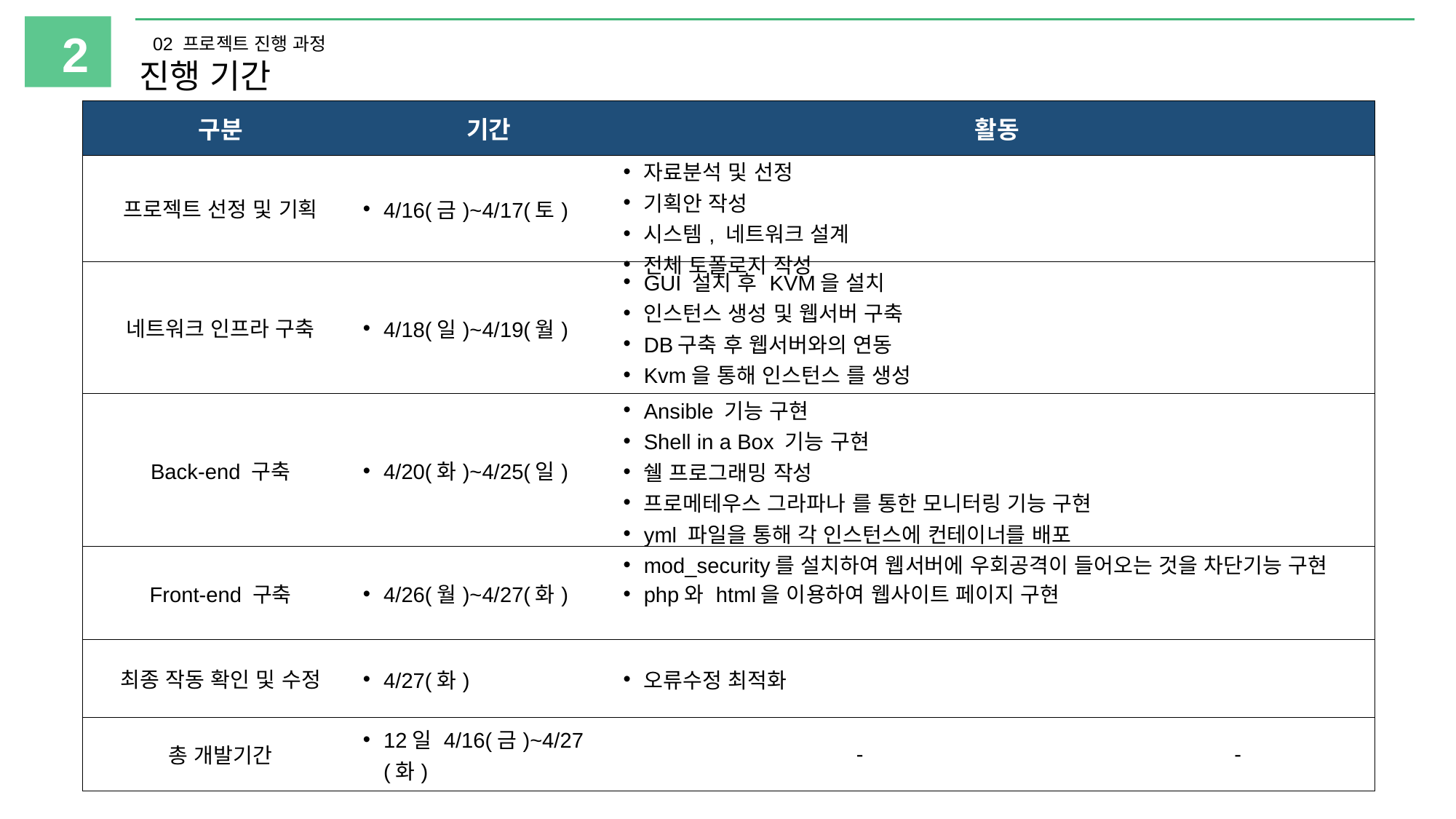

2
02 프로젝트 진행 과정
진행 기간
| 구분 | 기간 | 활동 |  |
| --- | --- | --- | --- |
| 프로젝트 선정 및 기획 | 4/16(금)~4/17(토) | 자료분석 및 선정 기획안 작성 시스템, 네트워크 설계 전체 토폴로지 작성 |  |
| 네트워크 인프라 구축 | 4/18(일)~4/19(월) | GUI 설치 후 KVM을 설치 인스턴스 생성 및 웹서버 구축 DB구축 후 웹서버와의 연동 Kvm을 통해 인스턴스 를 생성 | 협약기업 데이터 협조 |
| Back-end 구축 | 4/20(화)~4/25(일) | Ansible 기능 구현 Shell in a Box 기능 구현 쉘 프로그래밍 작성 프로메테우스 그라파나 를 통한 모니터링 기능 구현 yml 파일을 통해 각 인스턴스에 컨테이너를 배포 mod\_security를 설치하여 웹서버에 우회공격이 들어오는 것을 차단기능 구현 |  |
| Front-end 구축 | 4/26(월)~4/27(화) | php와 html을 이용하여 웹사이트 페이지 구현 | 팀별 중간보고 실시 |
| 최종 작동 확인 및 수정 | 4/27(화) | 오류수정 최적화 |  |
| 총 개발기간 | 12일 4/16(금)~4/27(화) | - | - |